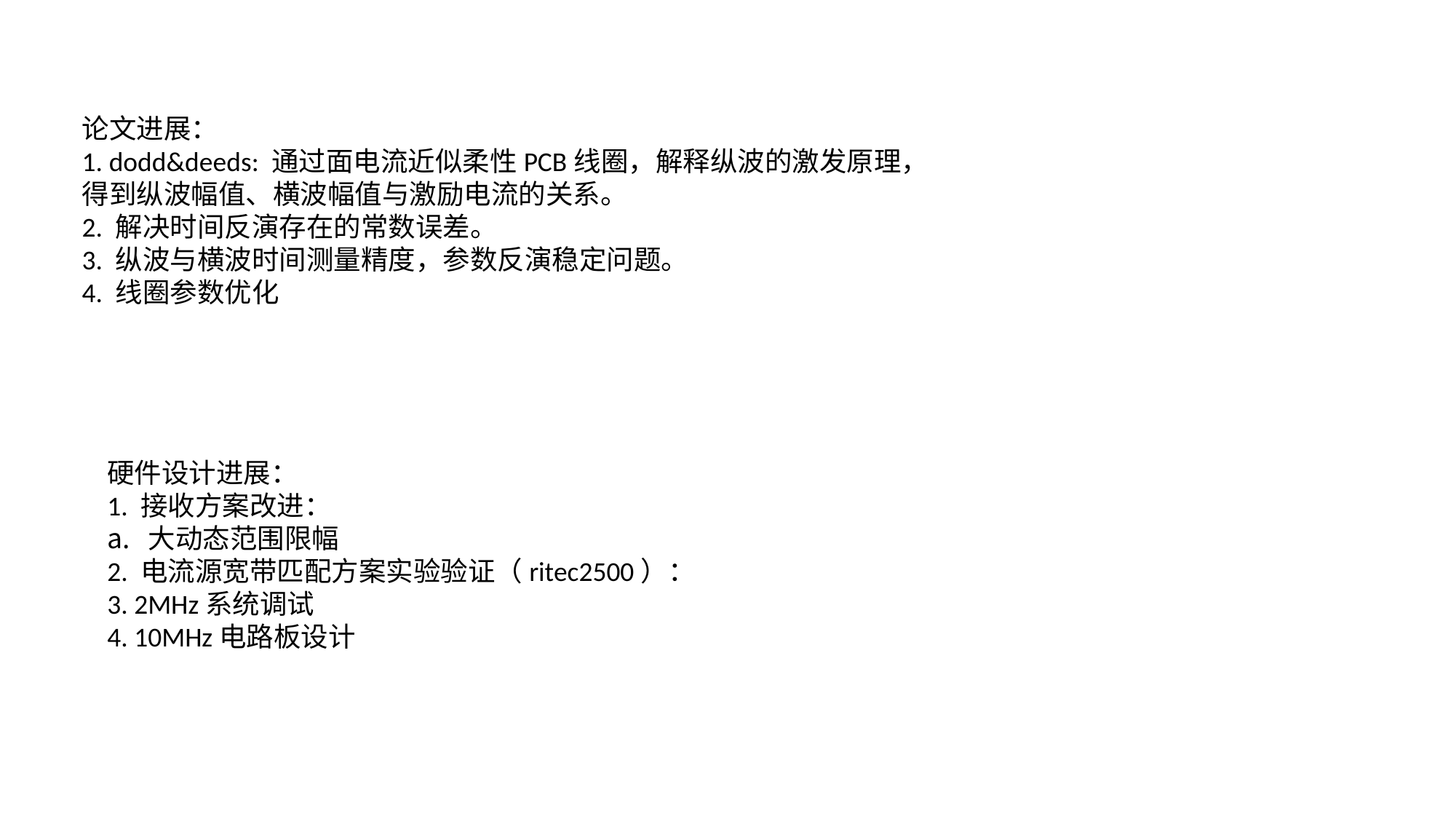

论文进展：
1. dodd&deeds: 通过面电流近似柔性PCB线圈，解释纵波的激发原理，得到纵波幅值、横波幅值与激励电流的关系。
2. 解决时间反演存在的常数误差。
3. 纵波与横波时间测量精度，参数反演稳定问题。
4. 线圈参数优化
硬件设计进展：
1. 接收方案改进：
大动态范围限幅
2. 电流源宽带匹配方案实验验证（ritec2500）：
3. 2MHz系统调试
4. 10MHz电路板设计